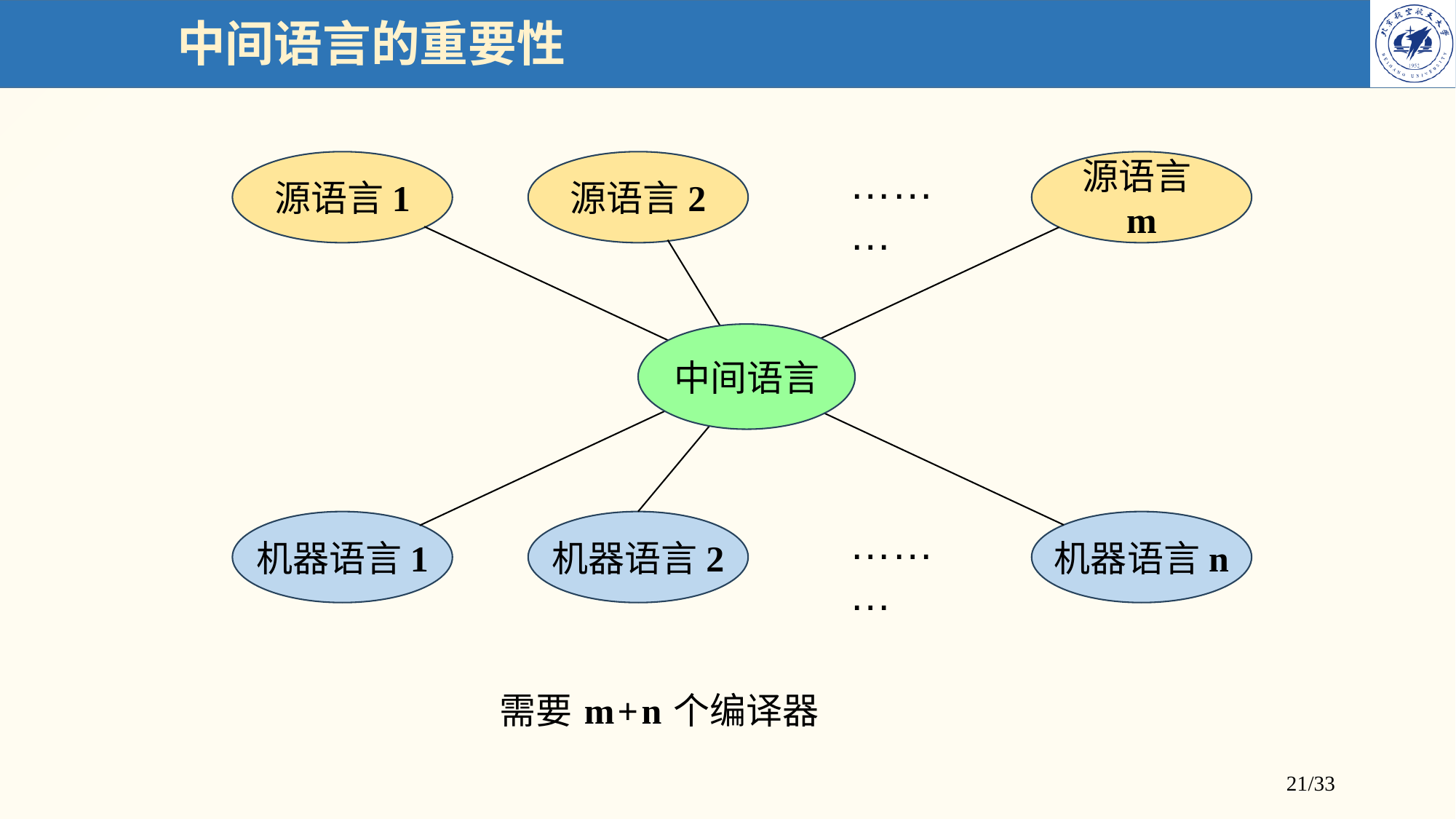

# 中间语言的重要性
源语言1
源语言2
………
源语言m
中间语言
机器语言1
机器语言2
………
机器语言n
需要m+n个编译器